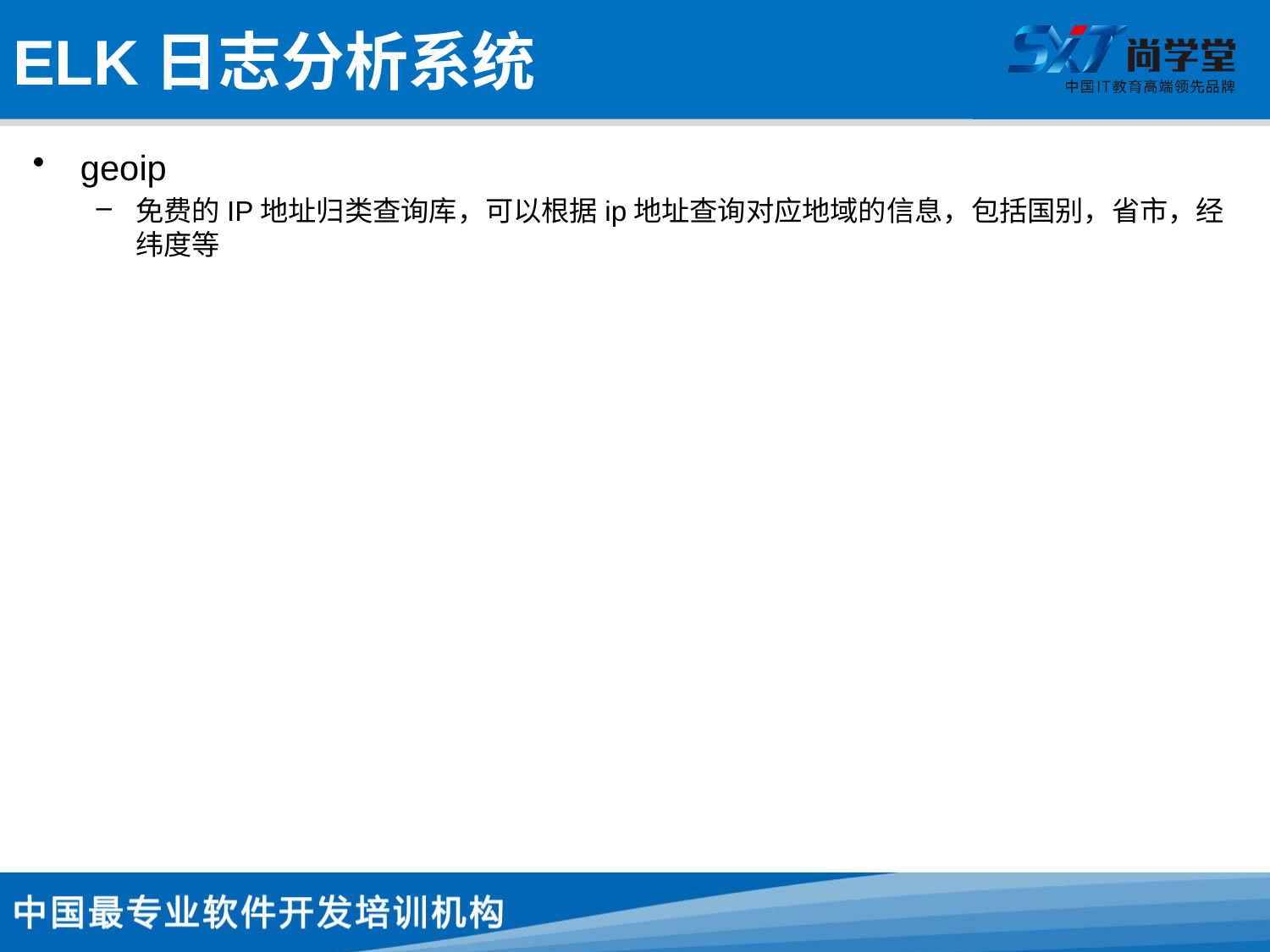

# ELK日志分析系统
geoip
免费的IP地址归类查询库，可以根据ip地址查询对应地域的信息，包括国别，省市，经纬度等